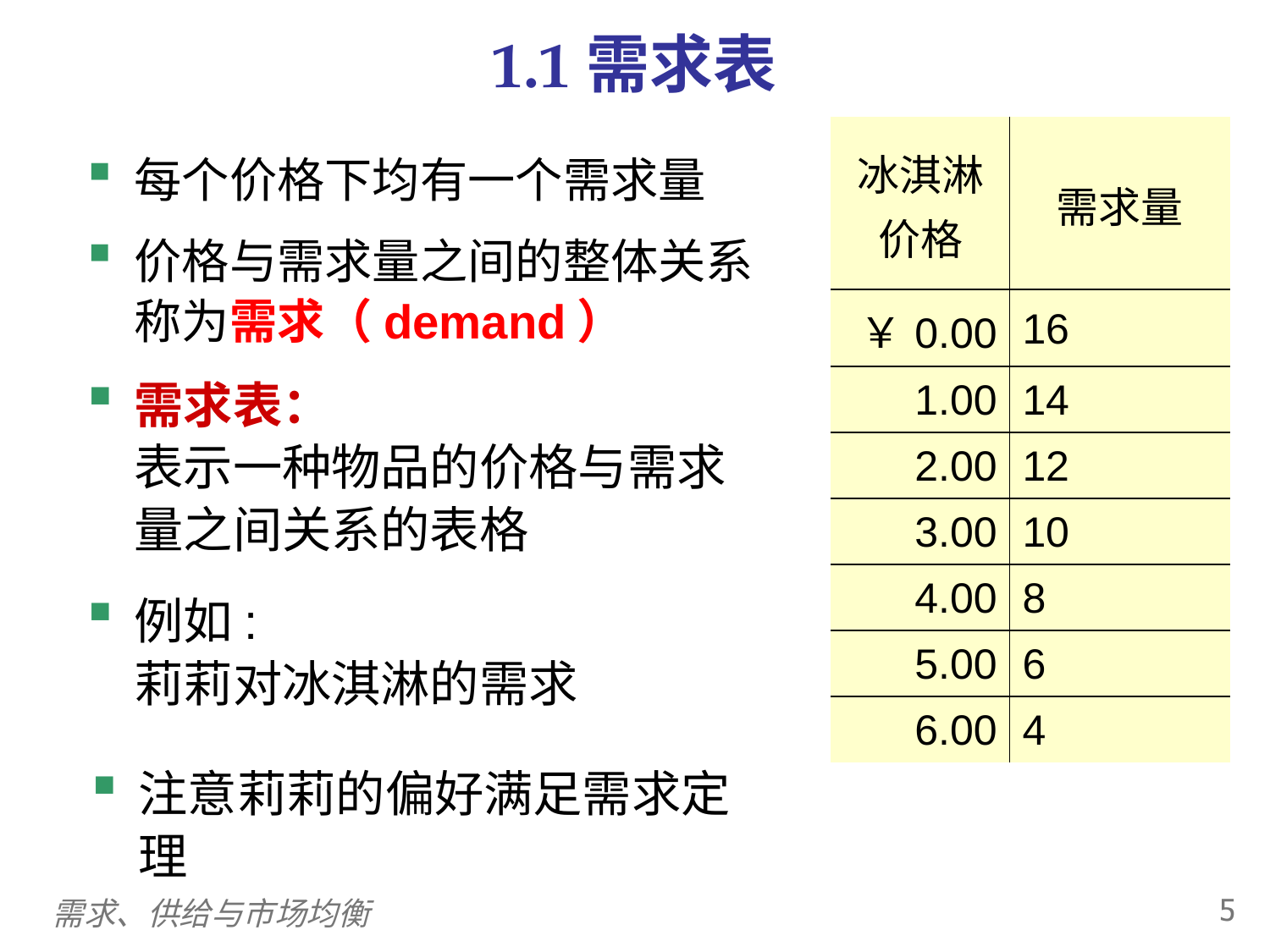

1.1需求表
0
| 冰淇淋价格 | 需求量 |
| --- | --- |
| ￥0.00 | 16 |
| 1.00 | 14 |
| 2.00 | 12 |
| 3.00 | 10 |
| 4.00 | 8 |
| 5.00 | 6 |
| 6.00 | 4 |
每个价格下均有一个需求量
价格与需求量之间的整体关系称为需求（demand）
需求表：
表示一种物品的价格与需求量之间关系的表格
例如:
莉莉对冰淇淋的需求
注意莉莉的偏好满足需求定理
5
需求、供给与市场均衡